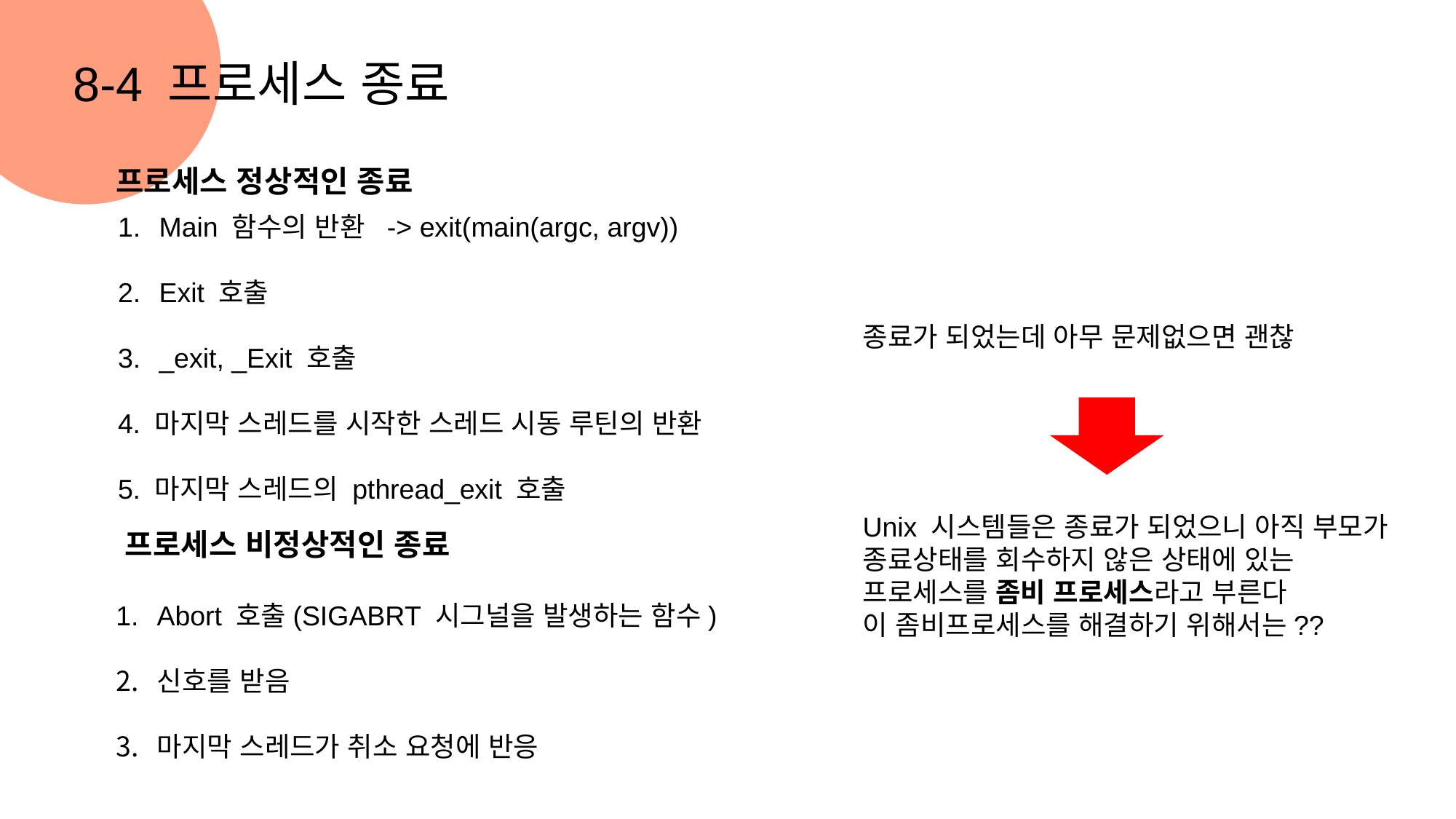

8-4 프로세스 종료
프로세스 정상적인 종료
Main 함수의 반환  -> exit(main(argc, argv))

Exit 호출

_exit, _Exit 호출

4. 마지막 스레드를 시작한 스레드 시동 루틴의 반환

5. 마지막 스레드의 pthread_exit 호출
종료가 되었는데 아무 문제없으면 괜찮
설명
구조체 멤버

Unix 시스템들은 종료가 되었으니 아직 부모가 종료상태를 회수하지 않은 상태에 있는 프로세스를 좀비 프로세스라고 부른다
이 좀비프로세스를 해결하기 위해서는??
프로세스 비정상적인 종료
Abort 호출(SIGABRT 시그널을 발생하는 함수)

신호를 받음

마지막 스레드가 취소 요청에 반응